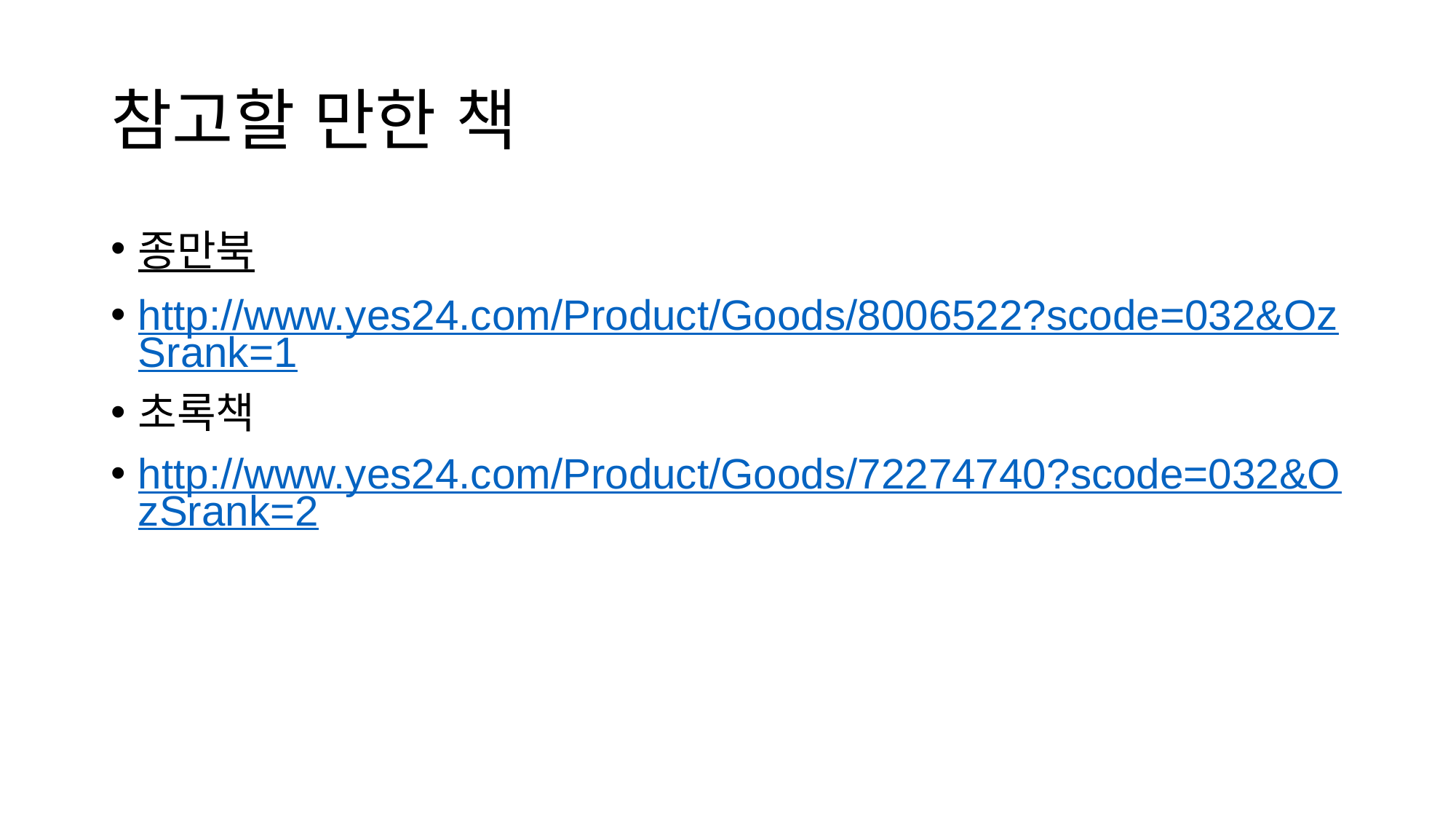

# 참고할 만한 책
종만북
http://www.yes24.com/Product/Goods/8006522?scode=032&OzSrank=1
초록책
http://www.yes24.com/Product/Goods/72274740?scode=032&OzSrank=2